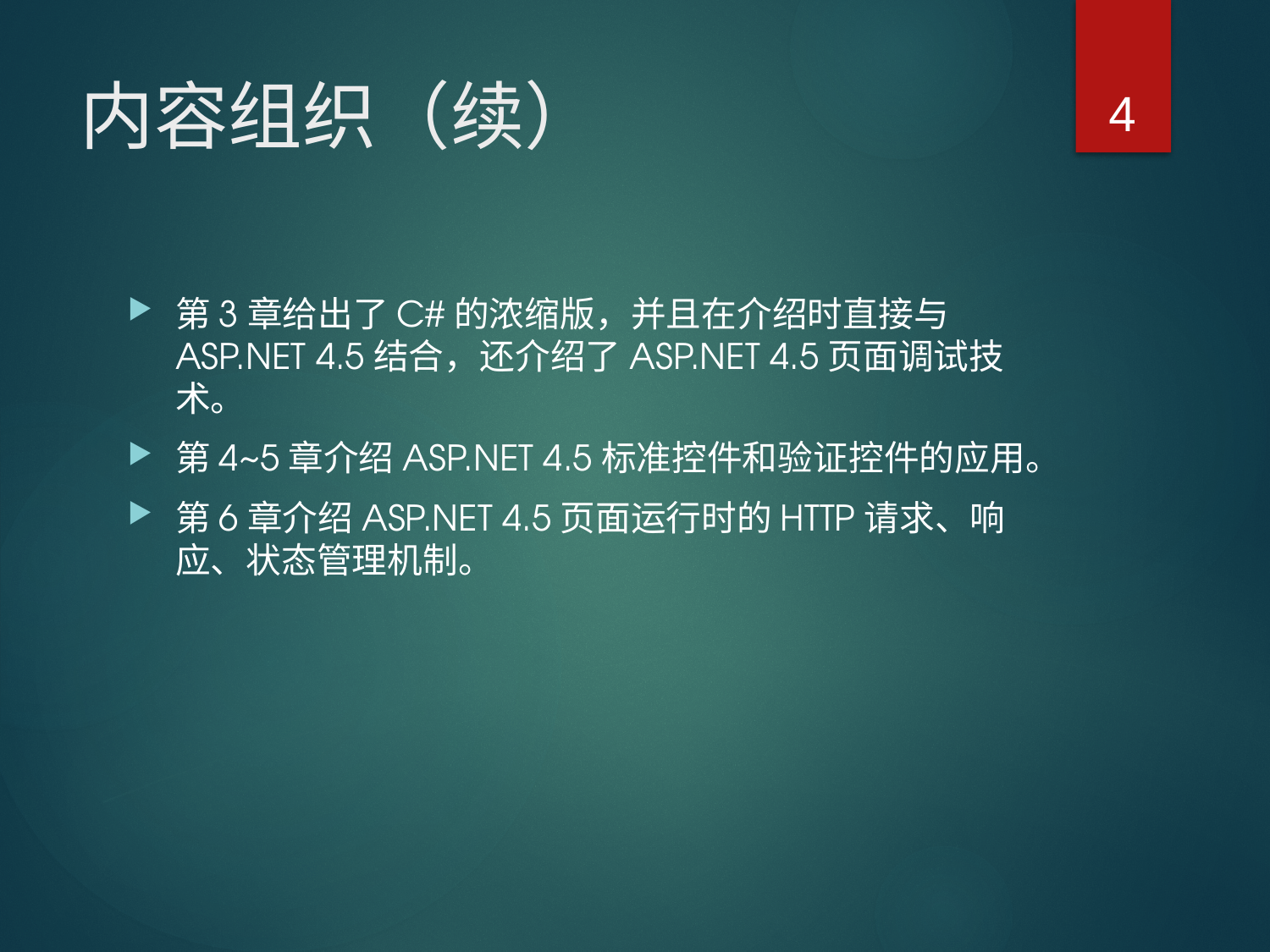

4
# 内容组织（续）
第3章给出了C#的浓缩版，并且在介绍时直接与ASP.NET 4.5结合，还介绍了ASP.NET 4.5页面调试技术。
第4~5章介绍ASP.NET 4.5标准控件和验证控件的应用。
第6章介绍ASP.NET 4.5页面运行时的HTTP请求、响应、状态管理机制。